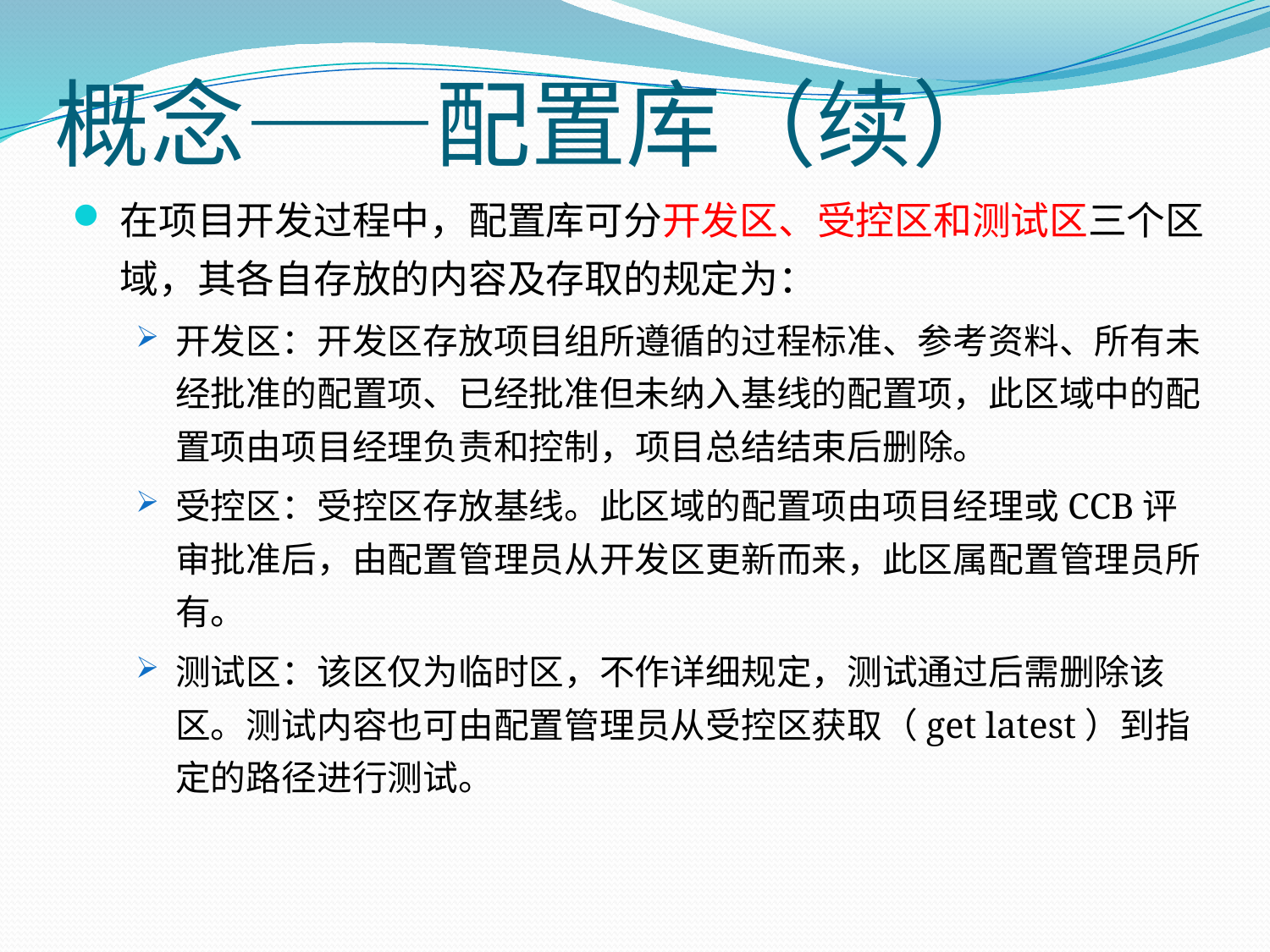

概念——配置库（续）
在项目开发过程中，配置库可分开发区、受控区和测试区三个区域，其各自存放的内容及存取的规定为：
开发区：开发区存放项目组所遵循的过程标准、参考资料、所有未经批准的配置项、已经批准但未纳入基线的配置项，此区域中的配置项由项目经理负责和控制，项目总结结束后删除。
受控区：受控区存放基线。此区域的配置项由项目经理或CCB评审批准后，由配置管理员从开发区更新而来，此区属配置管理员所有。
测试区：该区仅为临时区，不作详细规定，测试通过后需删除该区。测试内容也可由配置管理员从受控区获取（get latest）到指定的路径进行测试。